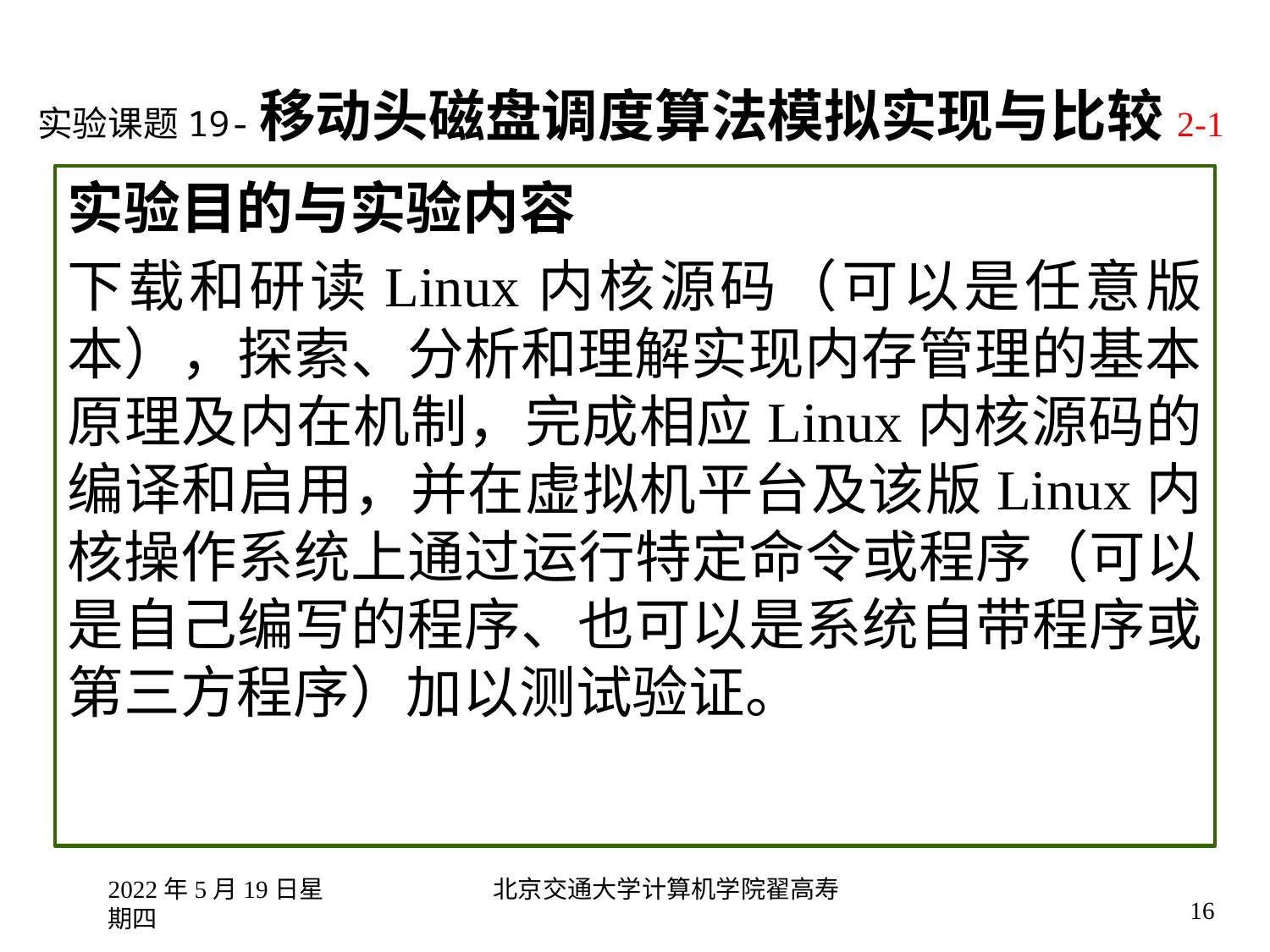

# 实验课题19-移动头磁盘调度算法模拟实现与比较2-1
实验目的与实验内容
下载和研读Linux内核源码（可以是任意版本），探索、分析和理解实现内存管理的基本原理及内在机制，完成相应Linux内核源码的编译和启用，并在虚拟机平台及该版Linux内核操作系统上通过运行特定命令或程序（可以是自己编写的程序、也可以是系统自带程序或第三方程序）加以测试验证。
2022年5月19日星期四
北京交通大学计算机学院翟高寿
16